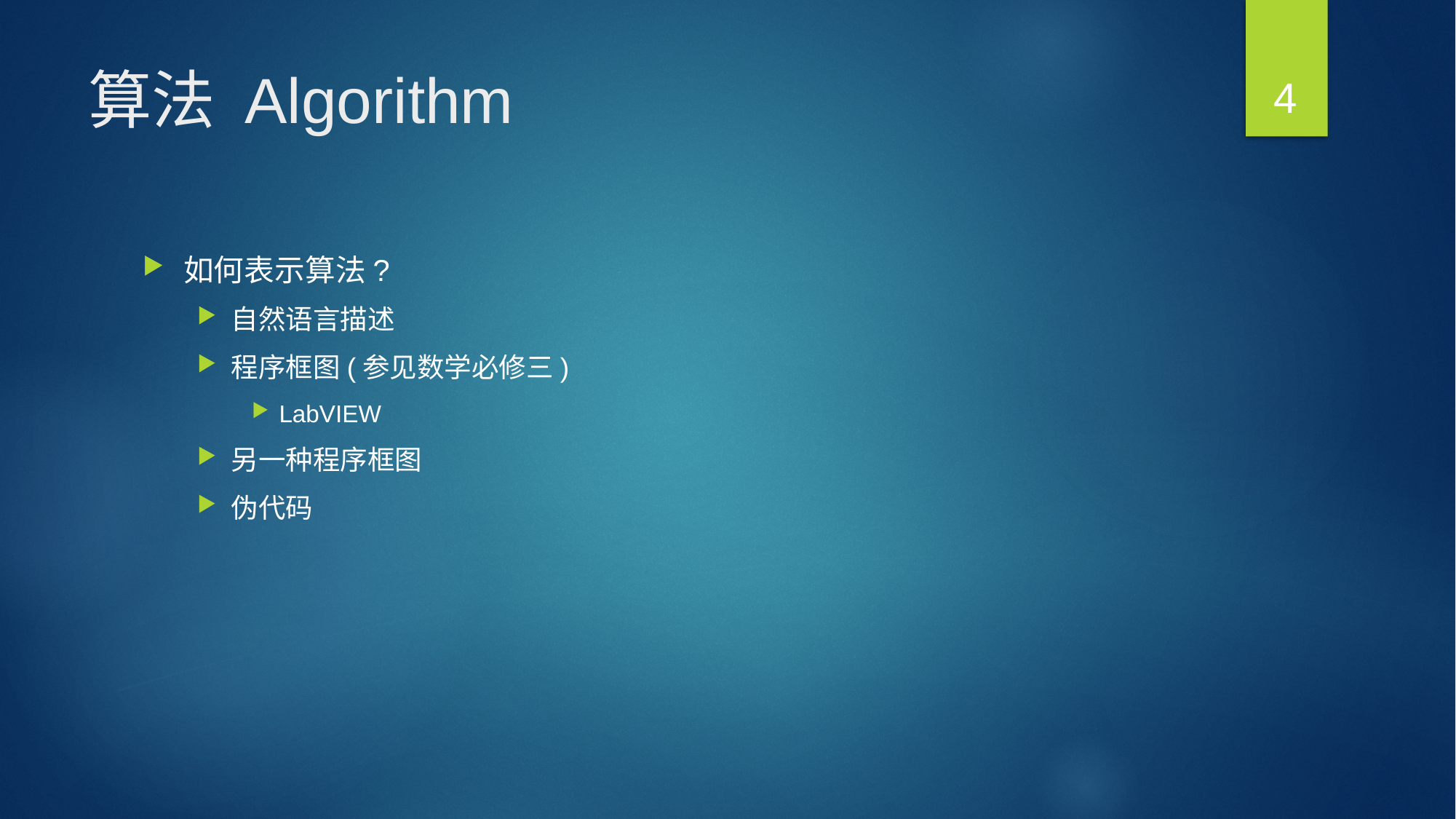

4
# 算法 Algorithm
如何表示算法?
自然语言描述
程序框图(参见数学必修三)
LabVIEW
另一种程序框图
伪代码